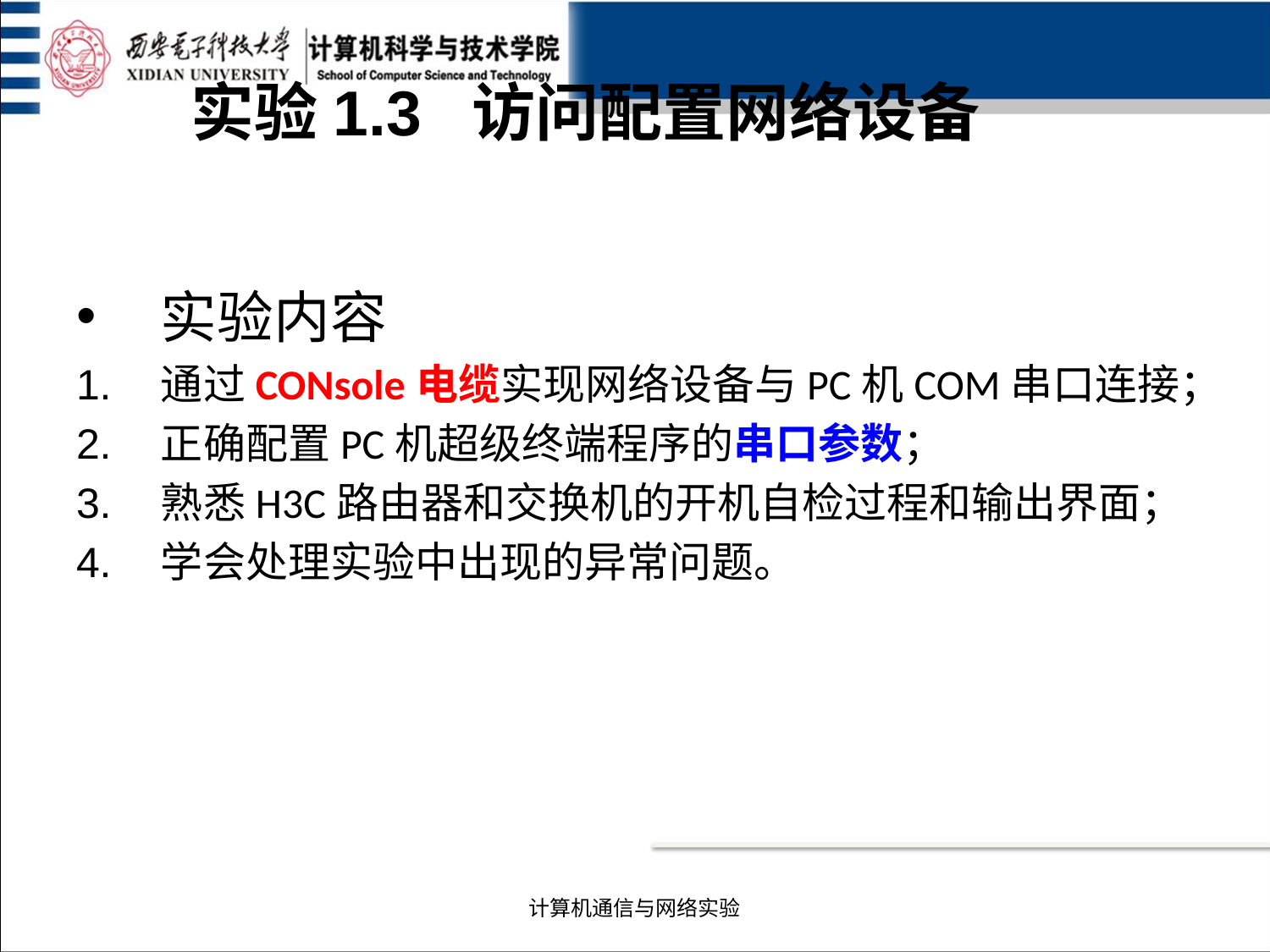

实验1.3  访问配置网络设备
实验内容
通过CONsole电缆实现网络设备与PC机COM串口连接；
正确配置PC机超级终端程序的串口参数；
熟悉H3C路由器和交换机的开机自检过程和输出界面；
学会处理实验中出现的异常问题。
计算机通信与网络实验